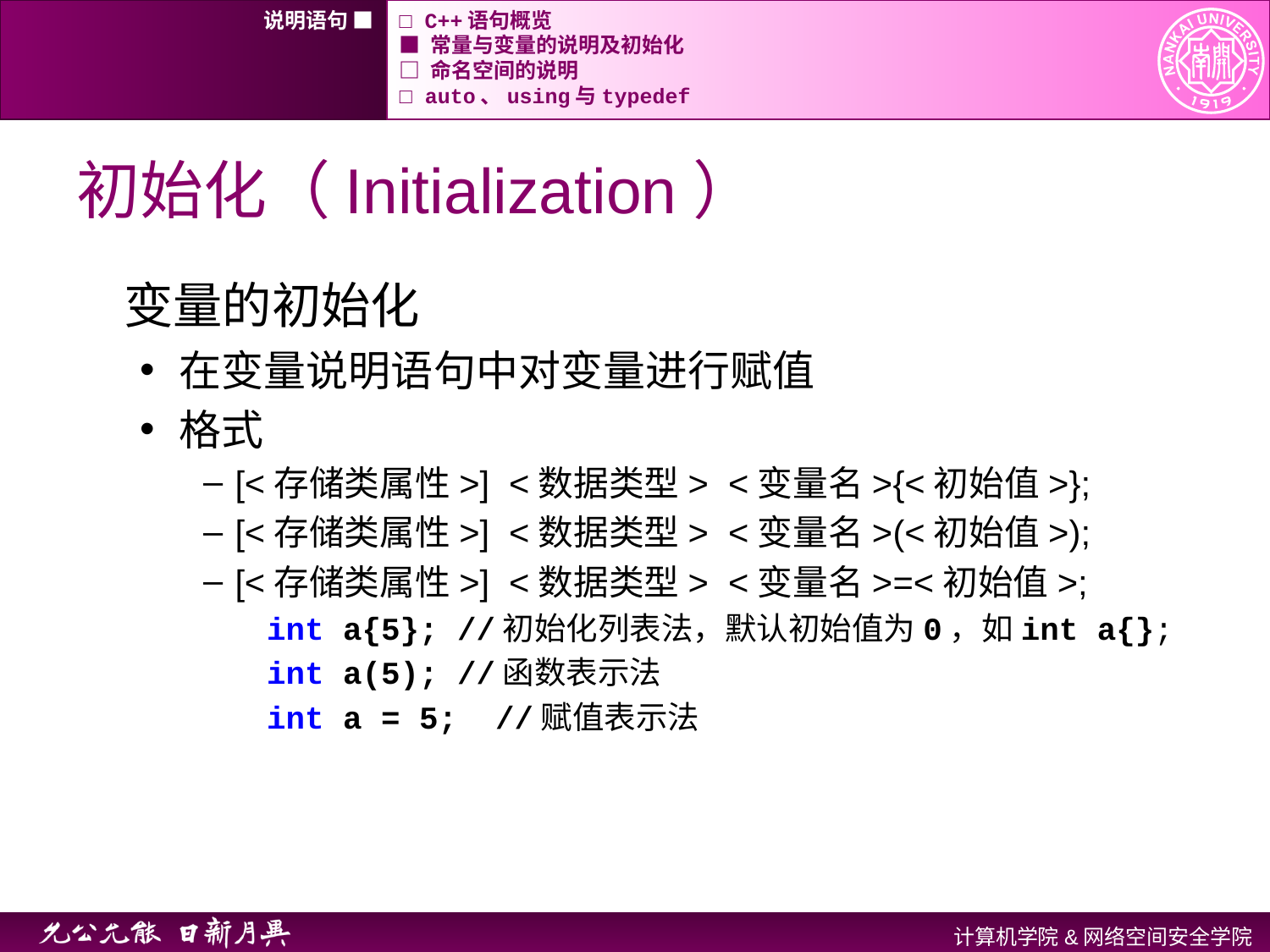

说明语句 ■
□ C++语句概览
■ 常量与变量的说明及初始化
□ 命名空间的说明
□ auto、using与typedef
# 初始化（Initialization）
变量的初始化
在变量说明语句中对变量进行赋值
格式
[<存储类属性>]  <数据类型>  <变量名>{<初始值>};
[<存储类属性>]  <数据类型>  <变量名>(<初始值>);
[<存储类属性>]  <数据类型>  <变量名>=<初始值>;
int a{5}; //初始化列表法，默认初始值为0，如int a{};
int a(5); //函数表示法
int a = 5;  //赋值表示法